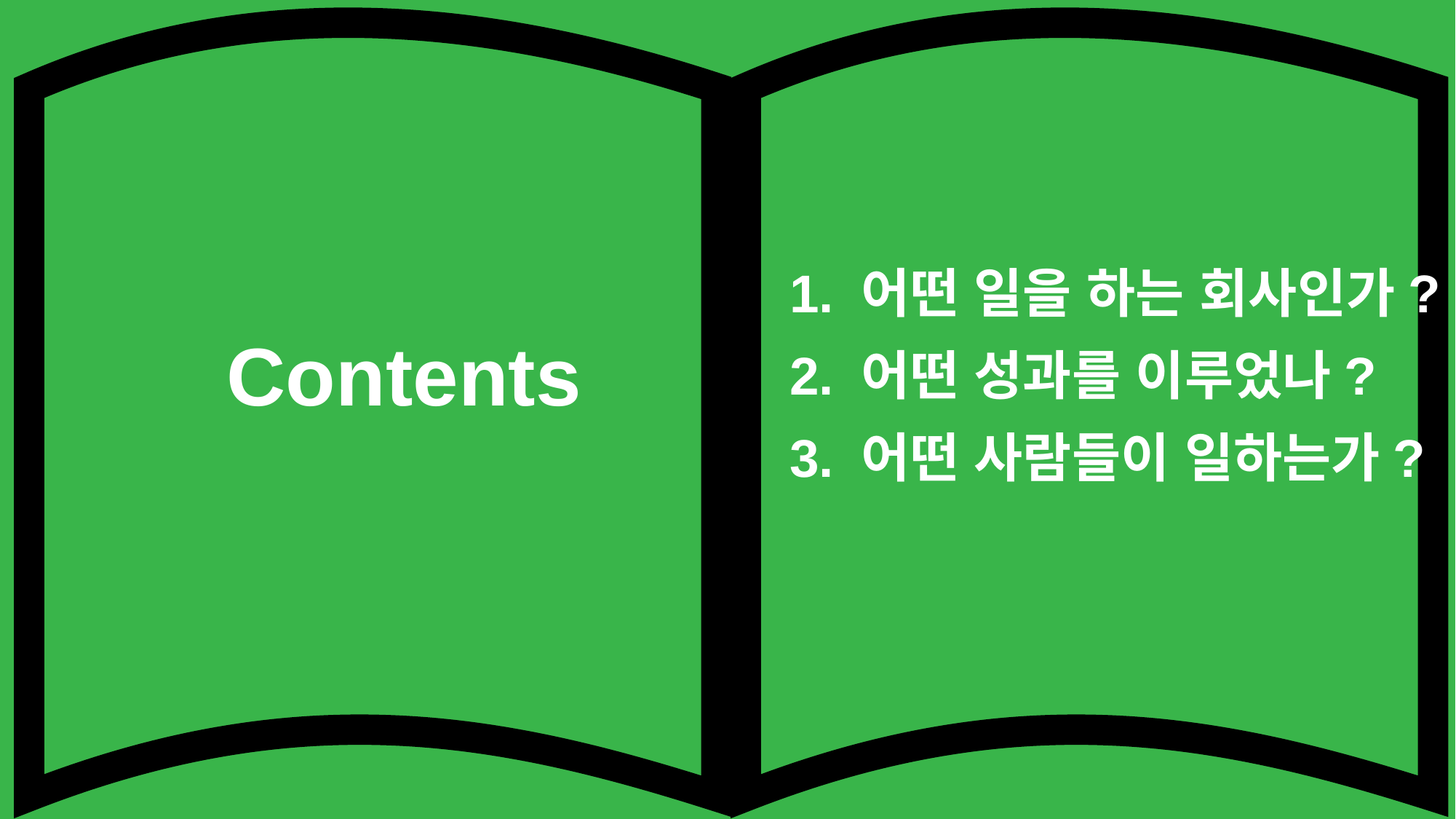

1. 어떤 일을 하는 회사인가?
2. 어떤 성과를 이루었나?
3. 어떤 사람들이 일하는가?